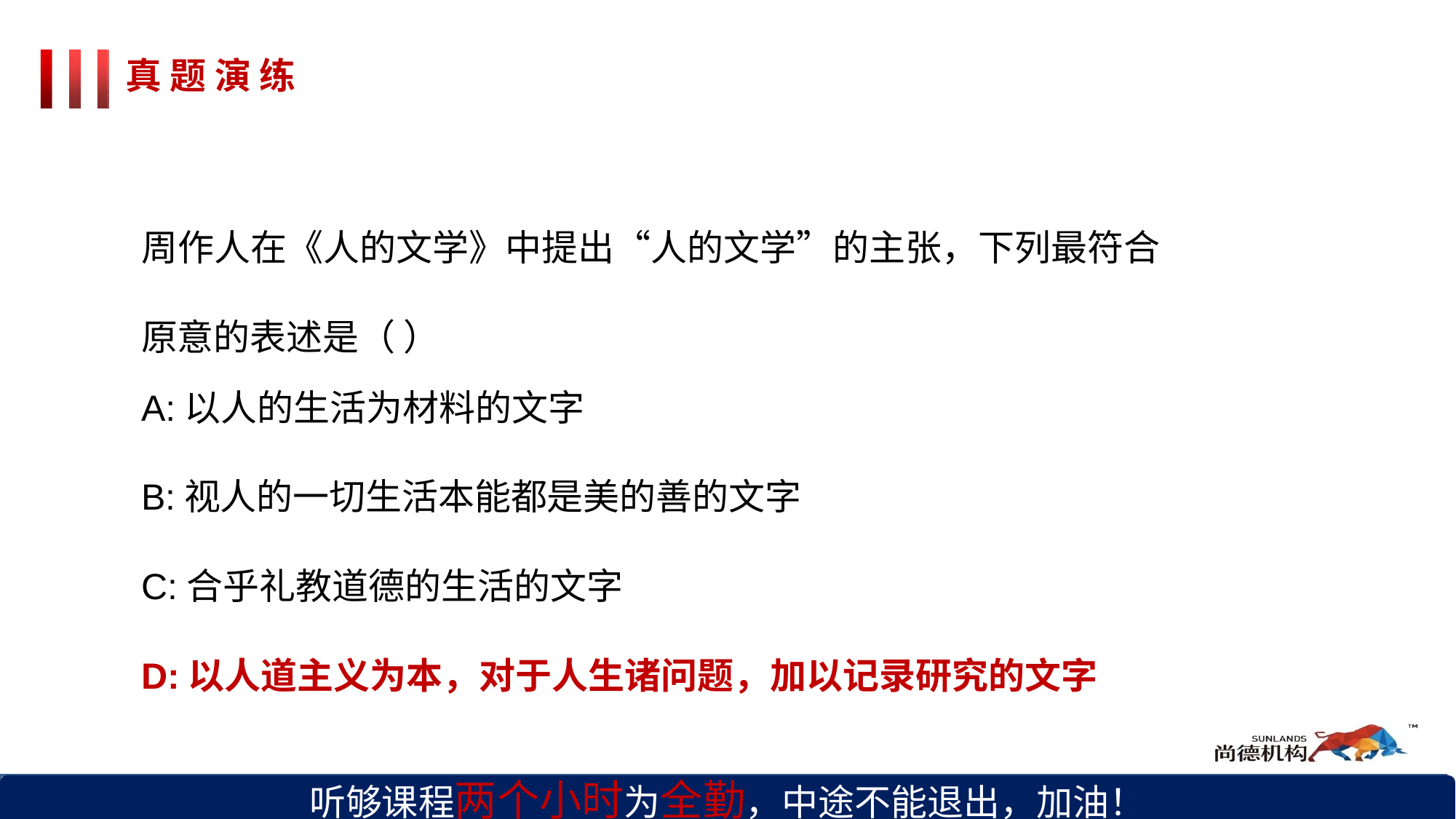

# 真 题 演 练
周作人在《人的文学》中提出“人的文学”的主张，下列最符合

原意的表述是（ ）
A:以人的生活为材料的文字

B:视人的一切生活本能都是美的善的文字

C:合乎礼教道德的生活的文字

D:以人道主义为本，对于人生诸问题，加以记录研究的文字

听够课程两个小时为全勤，中途不能退出，加油！
72